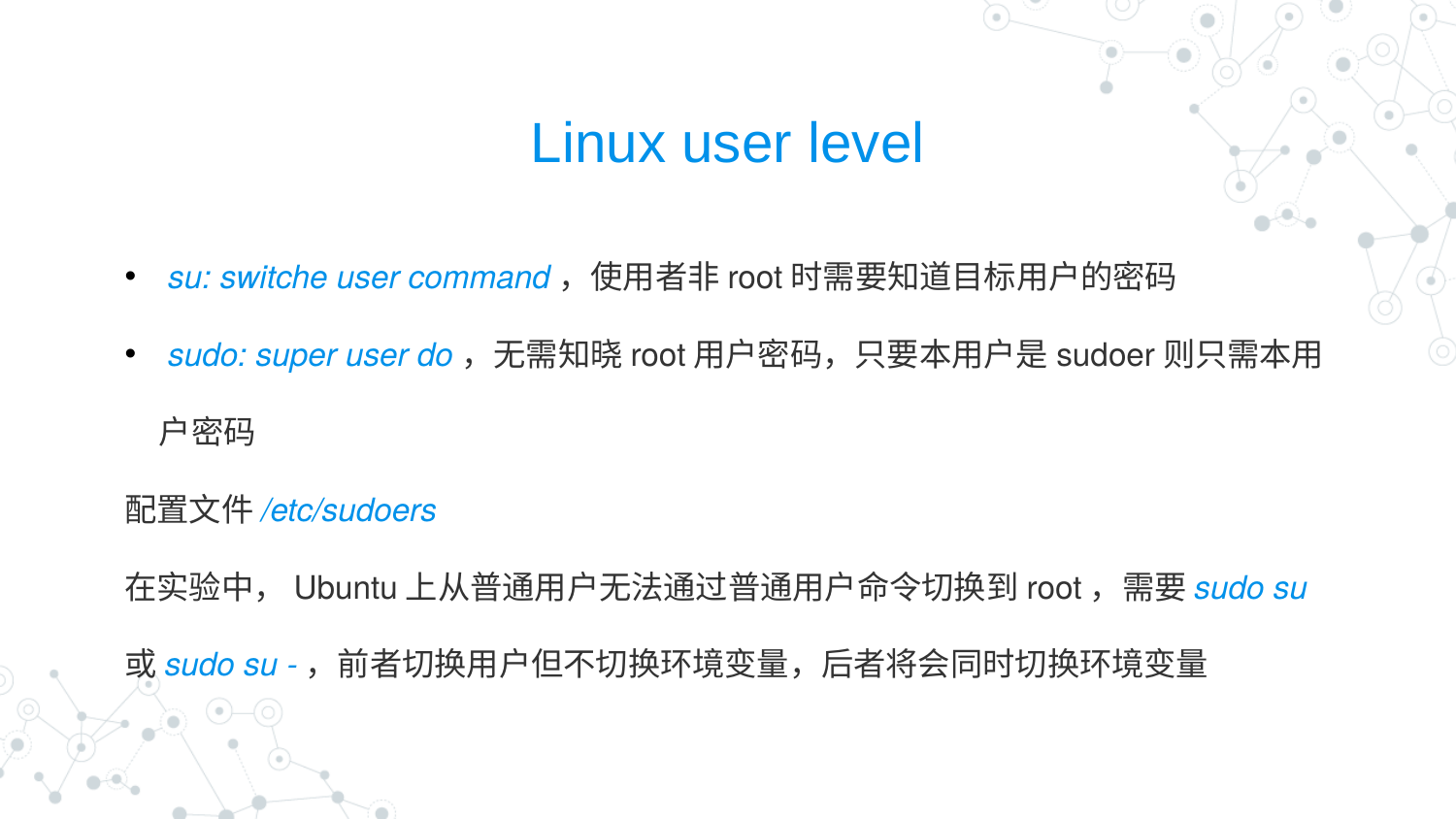

Linux user level
 su: switche user command，使用者非root时需要知道目标用户的密码
 sudo: super user do，无需知晓root用户密码，只要本用户是sudoer则只需本用户密码
配置文件/etc/sudoers
在实验中，Ubuntu上从普通用户无法通过普通用户命令切换到root，需要sudo su或sudo su -，前者切换用户但不切换环境变量，后者将会同时切换环境变量